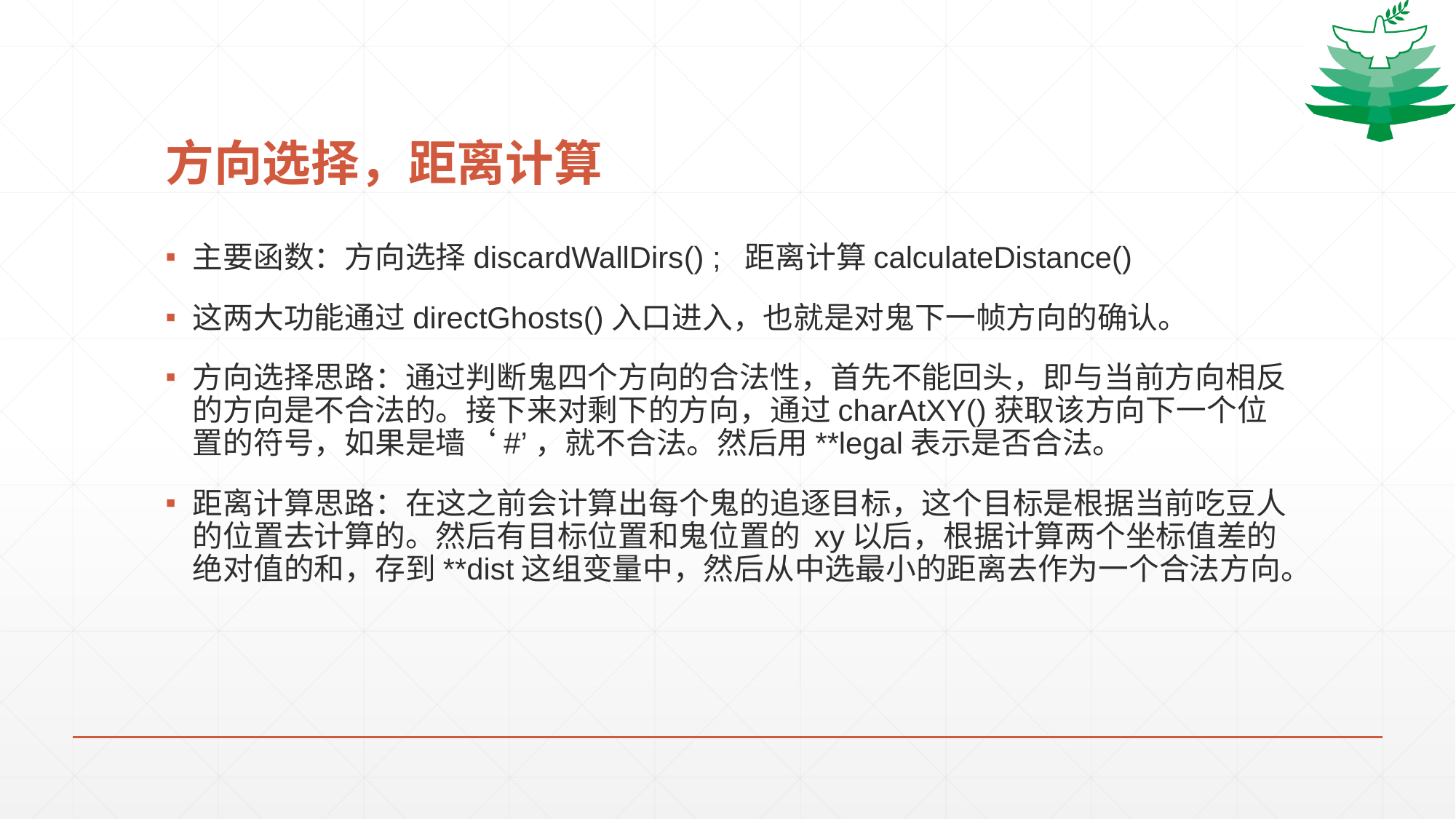

# 方向选择，距离计算
主要函数：方向选择discardWallDirs() ;  距离计算calculateDistance()
这两大功能通过directGhosts()入口进入，也就是对鬼下一帧方向的确认。
方向选择思路：通过判断鬼四个方向的合法性，首先不能回头，即与当前方向相反的方向是不合法的。接下来对剩下的方向，通过charAtXY()获取该方向下一个位置的符号，如果是墙‘#’，就不合法。然后用**legal表示是否合法。
距离计算思路：在这之前会计算出每个鬼的追逐目标，这个目标是根据当前吃豆人的位置去计算的。然后有目标位置和鬼位置的 xy以后，根据计算两个坐标值差的绝对值的和，存到**dist这组变量中，然后从中选最小的距离去作为一个合法方向。